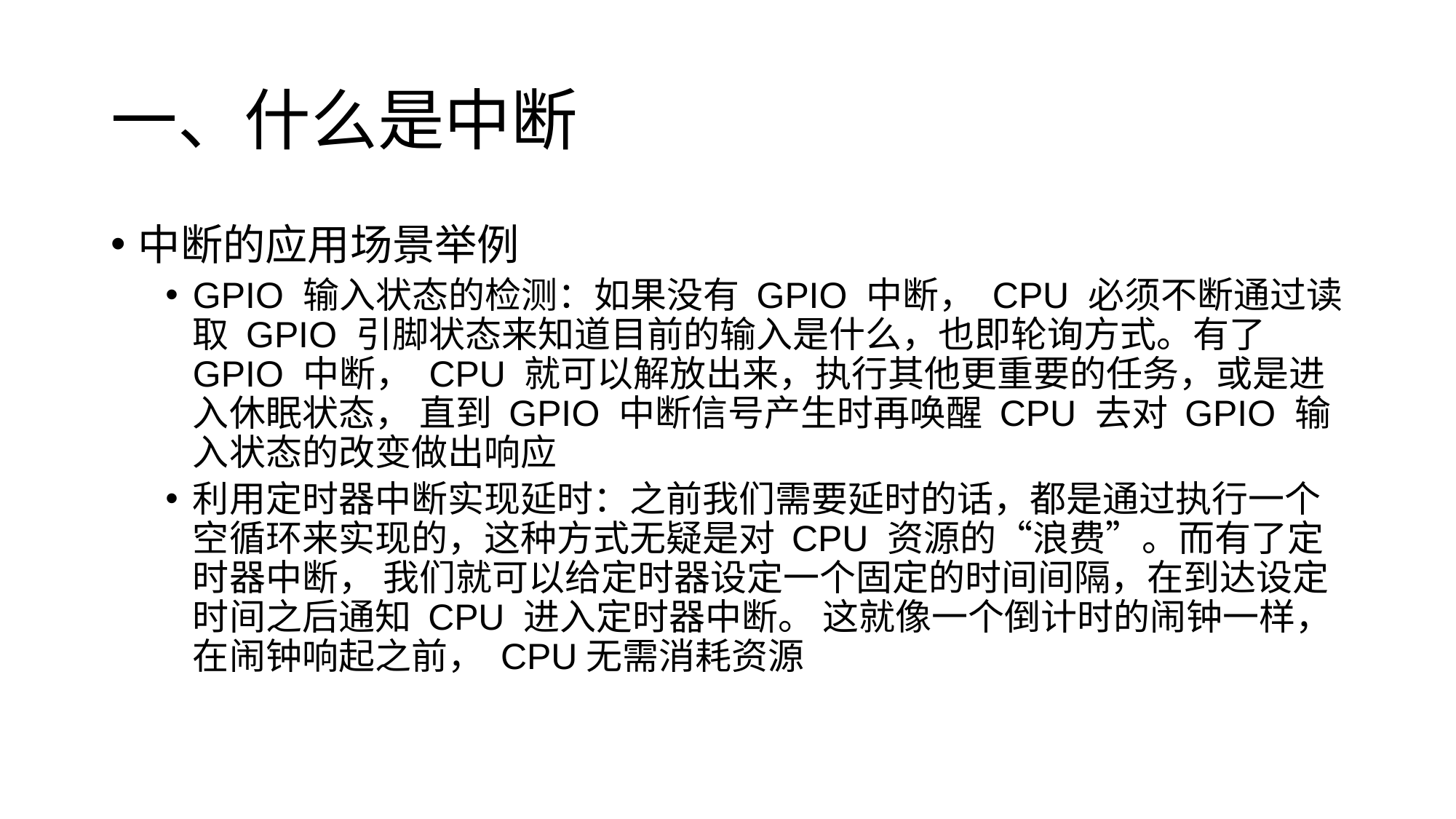

# 一、什么是中断
中断的应用场景举例
GPIO 输入状态的检测：如果没有 GPIO 中断， CPU 必须不断通过读取 GPIO 引脚状态来知道目前的输入是什么，也即轮询方式。有了 GPIO 中断， CPU 就可以解放出来，执行其他更重要的任务，或是进入休眠状态， 直到 GPIO 中断信号产生时再唤醒 CPU 去对 GPIO 输入状态的改变做出响应
利用定时器中断实现延时：之前我们需要延时的话，都是通过执行一个空循环来实现的，这种方式无疑是对 CPU 资源的“浪费”。而有了定时器中断， 我们就可以给定时器设定一个固定的时间间隔，在到达设定时间之后通知 CPU 进入定时器中断。 这就像一个倒计时的闹钟一样，在闹钟响起之前， CPU无需消耗资源